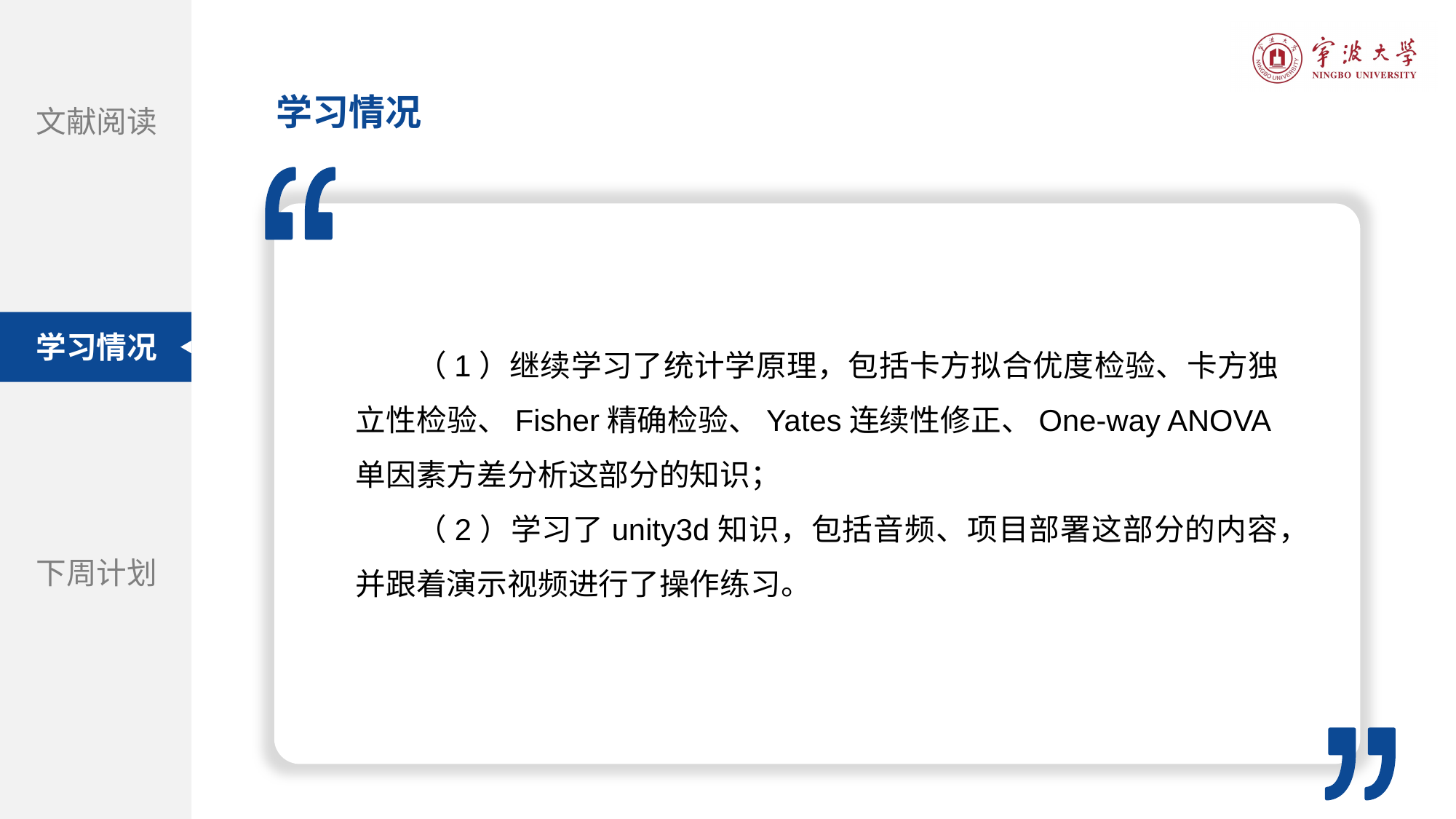

学习情况
文献阅读

（1）继续学习了统计学原理，包括卡方拟合优度检验、卡方独立性检验、Fisher精确检验、Yates连续性修正、One-way ANOVA单因素方差分析这部分的知识；
（2）学习了unity3d知识，包括音频、项目部署这部分的内容，并跟着演示视频进行了操作练习。

学习情况
下周计划